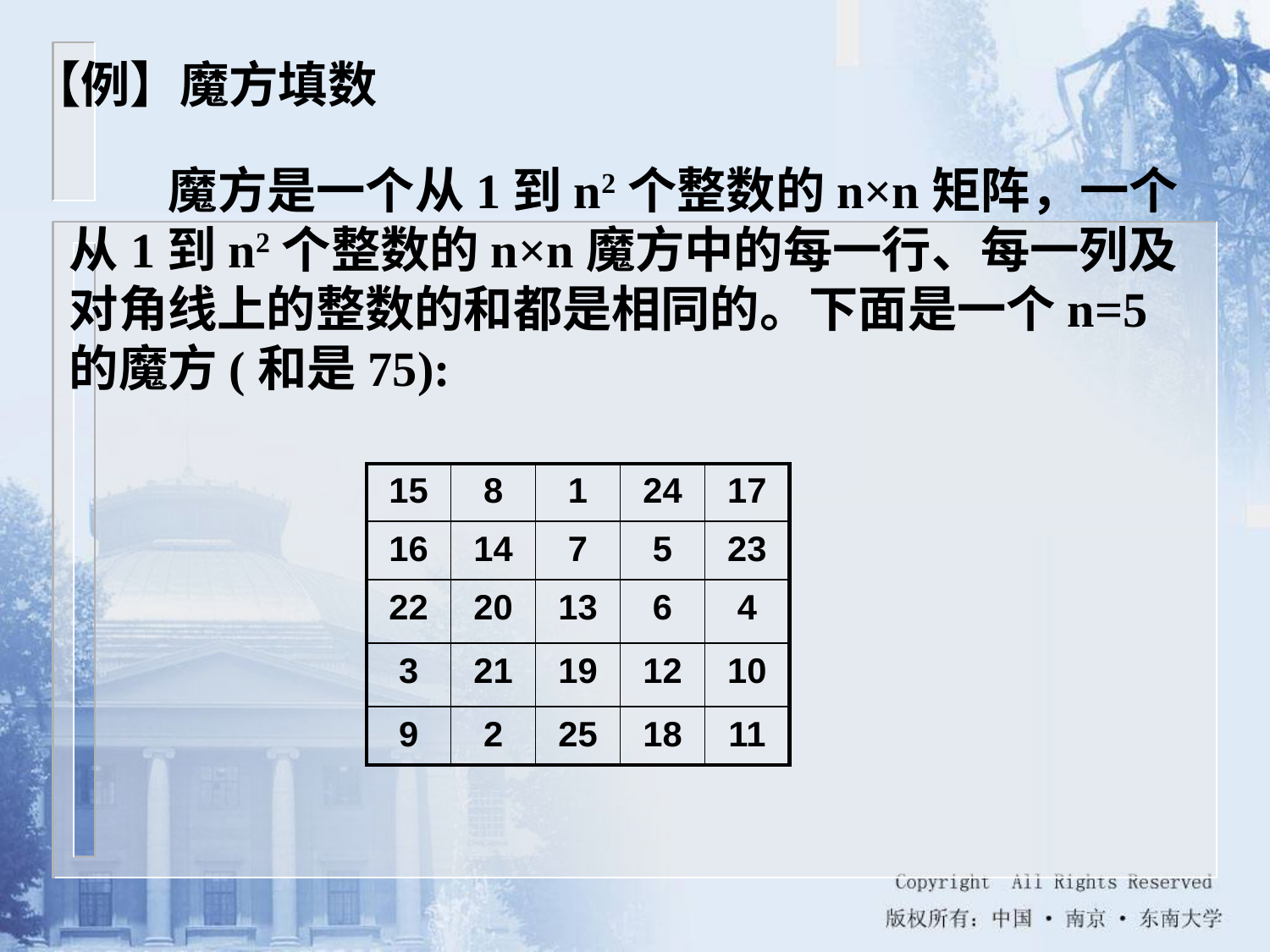

【例】魔方填数
魔方是一个从1到n2个整数的n×n矩阵，一个从1到n2个整数的n×n魔方中的每一行、每一列及对角线上的整数的和都是相同的。下面是一个n=5的魔方(和是75):
| 15 | 8 | 1 | 24 | 17 |
| --- | --- | --- | --- | --- |
| 16 | 14 | 7 | 5 | 23 |
| 22 | 20 | 13 | 6 | 4 |
| 3 | 21 | 19 | 12 | 10 |
| 9 | 2 | 25 | 18 | 11 |